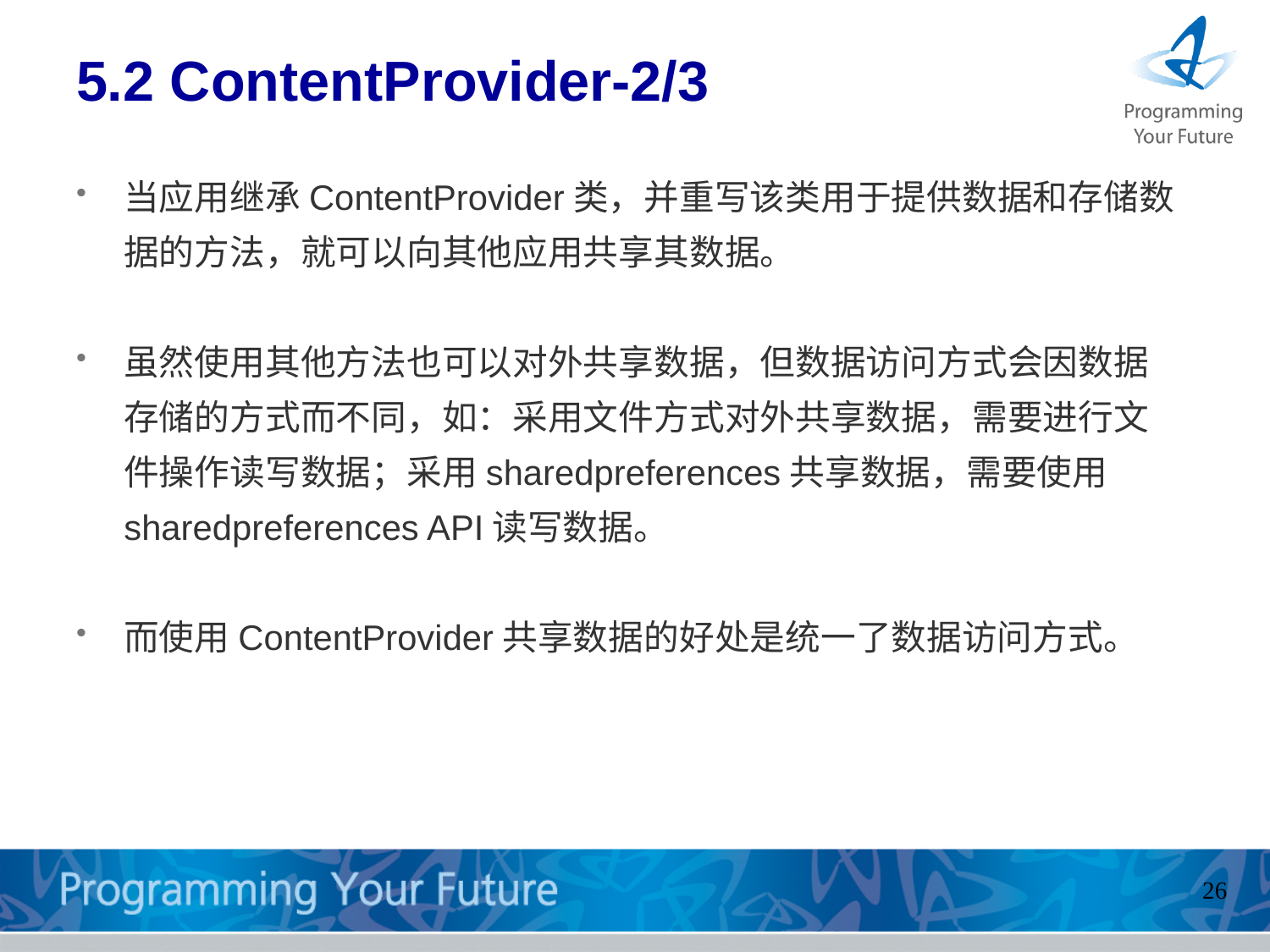

5.2 ContentProvider-2/3
当应用继承ContentProvider类，并重写该类用于提供数据和存储数据的方法，就可以向其他应用共享其数据。

虽然使用其他方法也可以对外共享数据，但数据访问方式会因数据存储的方式而不同，如：采用文件方式对外共享数据，需要进行文件操作读写数据；采用sharedpreferences共享数据，需要使用sharedpreferences API读写数据。

而使用ContentProvider共享数据的好处是统一了数据访问方式。